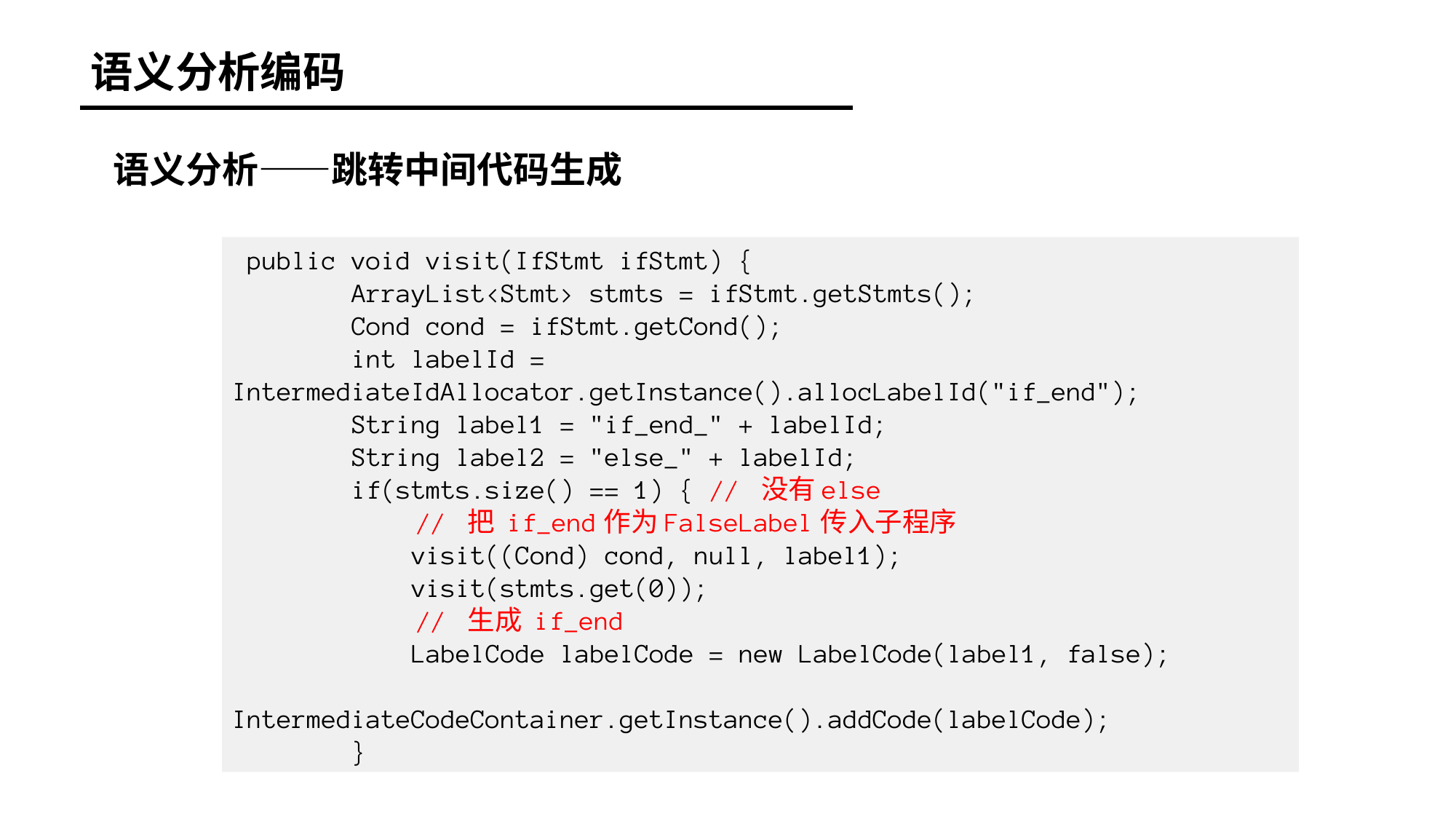

语义分析编码
语义分析——跳转中间代码生成
 public void visit(IfStmt ifStmt) {
        ArrayList<Stmt> stmts = ifStmt.getStmts();
        Cond cond = ifStmt.getCond();
        int labelId = IntermediateIdAllocator.getInstance().allocLabelId("if_end");
        String label1 = "if_end_" + labelId;
        String label2 = "else_" + labelId;
        if(stmts.size() == 1) { // 没有else
	     // 把 if_end作为FalseLabel传入子程序
            visit((Cond) cond, null, label1);
            visit(stmts.get(0));
	     // 生成 if_end
            LabelCode labelCode = new LabelCode(label1, false);
            IntermediateCodeContainer.getInstance().addCode(labelCode);
        }